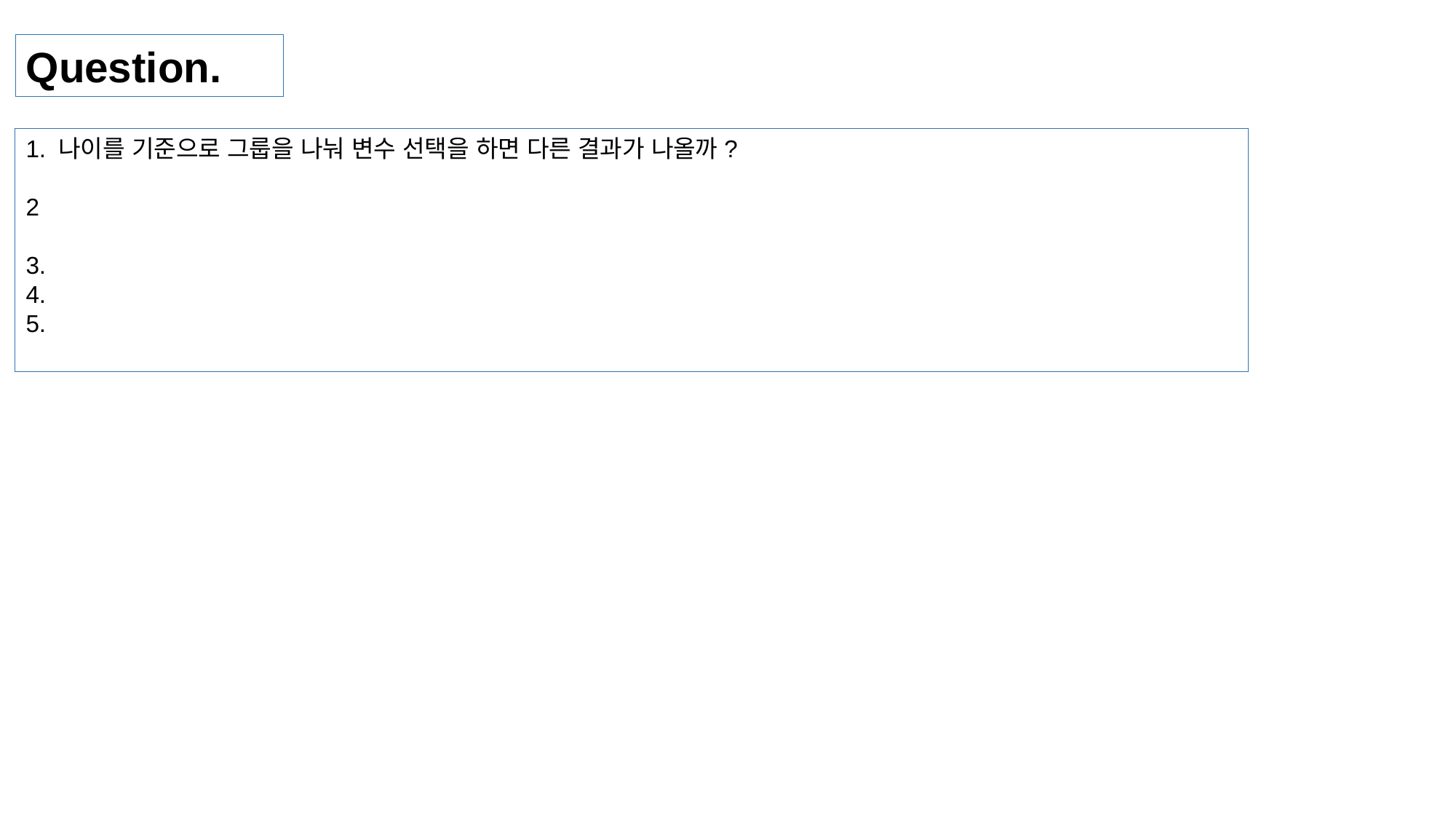

Question.
1. 나이를 기준으로 그룹을 나눠 변수 선택을 하면 다른 결과가 나올까?

2

3.
4.
5.